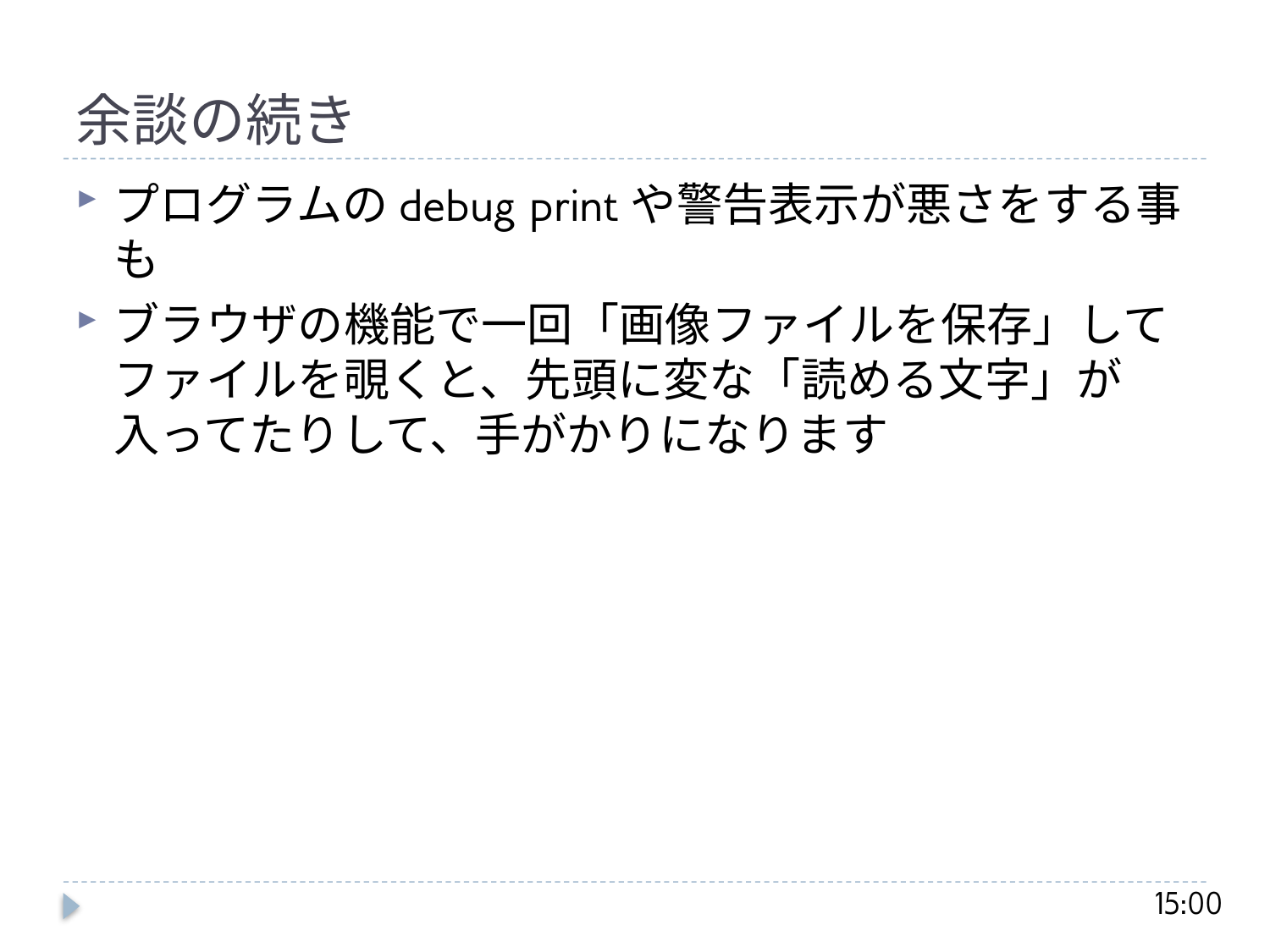

# 余談の続き
プログラムのdebug printや警告表示が悪さをする事も
ブラウザの機能で一回「画像ファイルを保存」してファイルを覗くと、先頭に変な「読める文字」が入ってたりして、手がかりになります
15:00